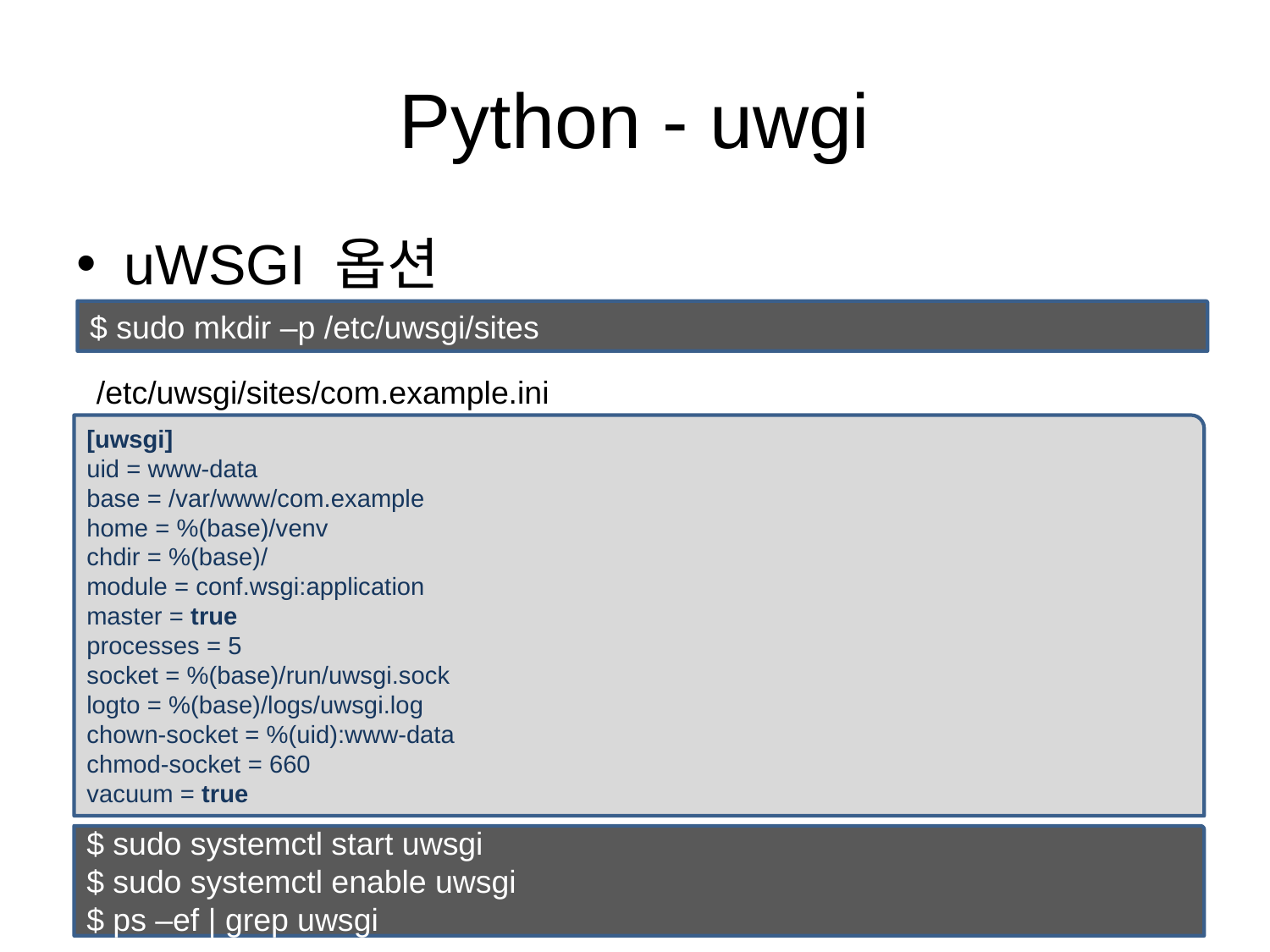

# Python - uwgi
uWSGI 옵션

$ sudo mkdir –p /etc/uwsgi/sites
/etc/uwsgi/sites/com.example.ini
[uwsgi]
uid = www-data
base = /var/www/com.example
home = %(base)/venv
chdir = %(base)/
module = conf.wsgi:application
master = true
processes = 5
socket = %(base)/run/uwsgi.sock
logto = %(base)/logs/uwsgi.log
chown-socket = %(uid):www-data
chmod-socket = 660
vacuum = true
$ sudo systemctl start uwsgi
$ sudo systemctl enable uwsgi
$ ps –ef | grep uwsgi